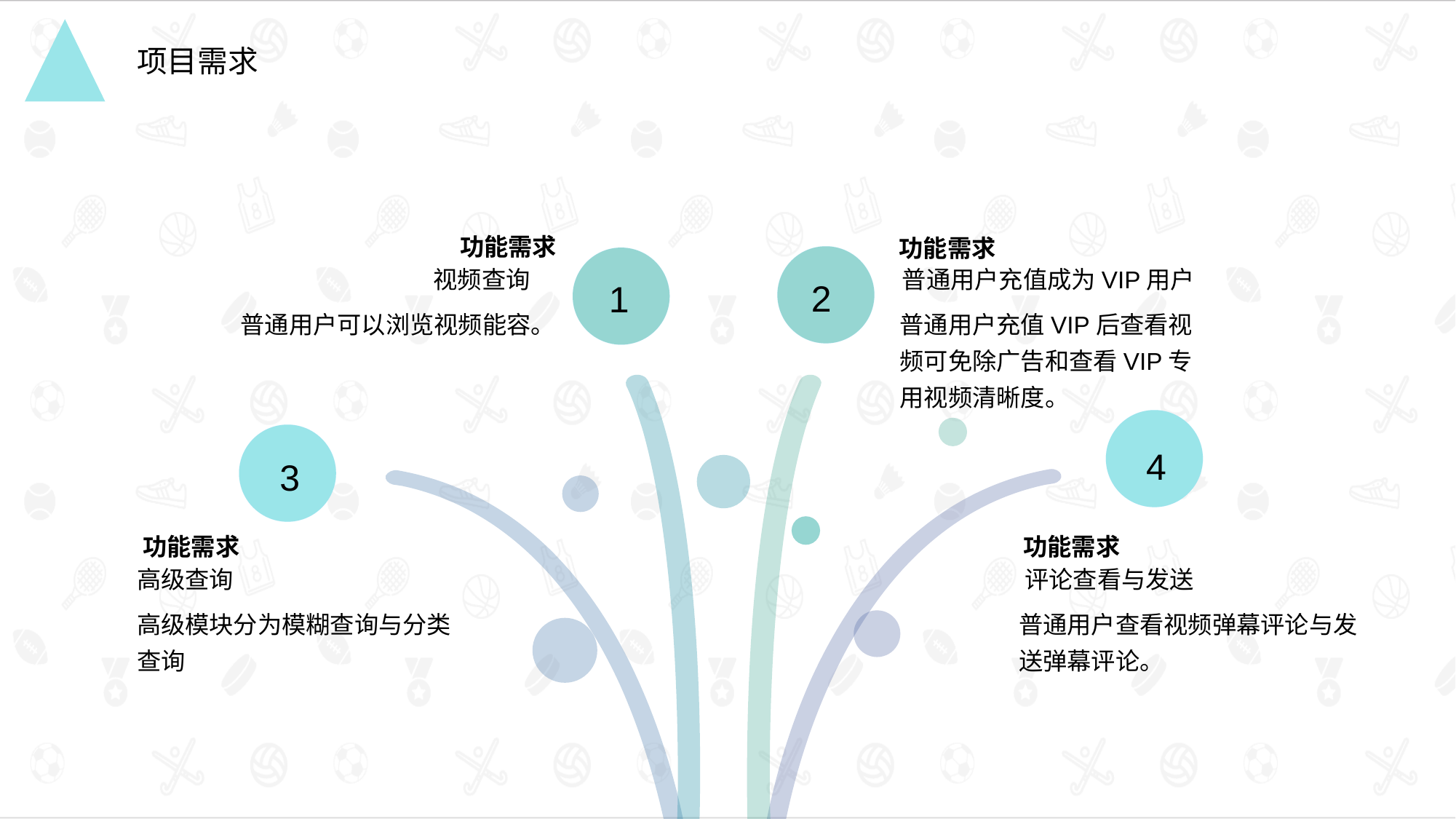

项目需求
功能需求
                  视频查询
普通用户可以浏览视频能容。
功能需求
普通用户充值成为VIP用户
普通用户充值VIP后查看视频可免除广告和查看VIP专用视频清晰度。

2

1

4

3

功能需求
高级查询
高级模块分为模糊查询与分类查询
功能需求
评论查看与发送
普通用户查看视频弹幕评论与发送弹幕评论。